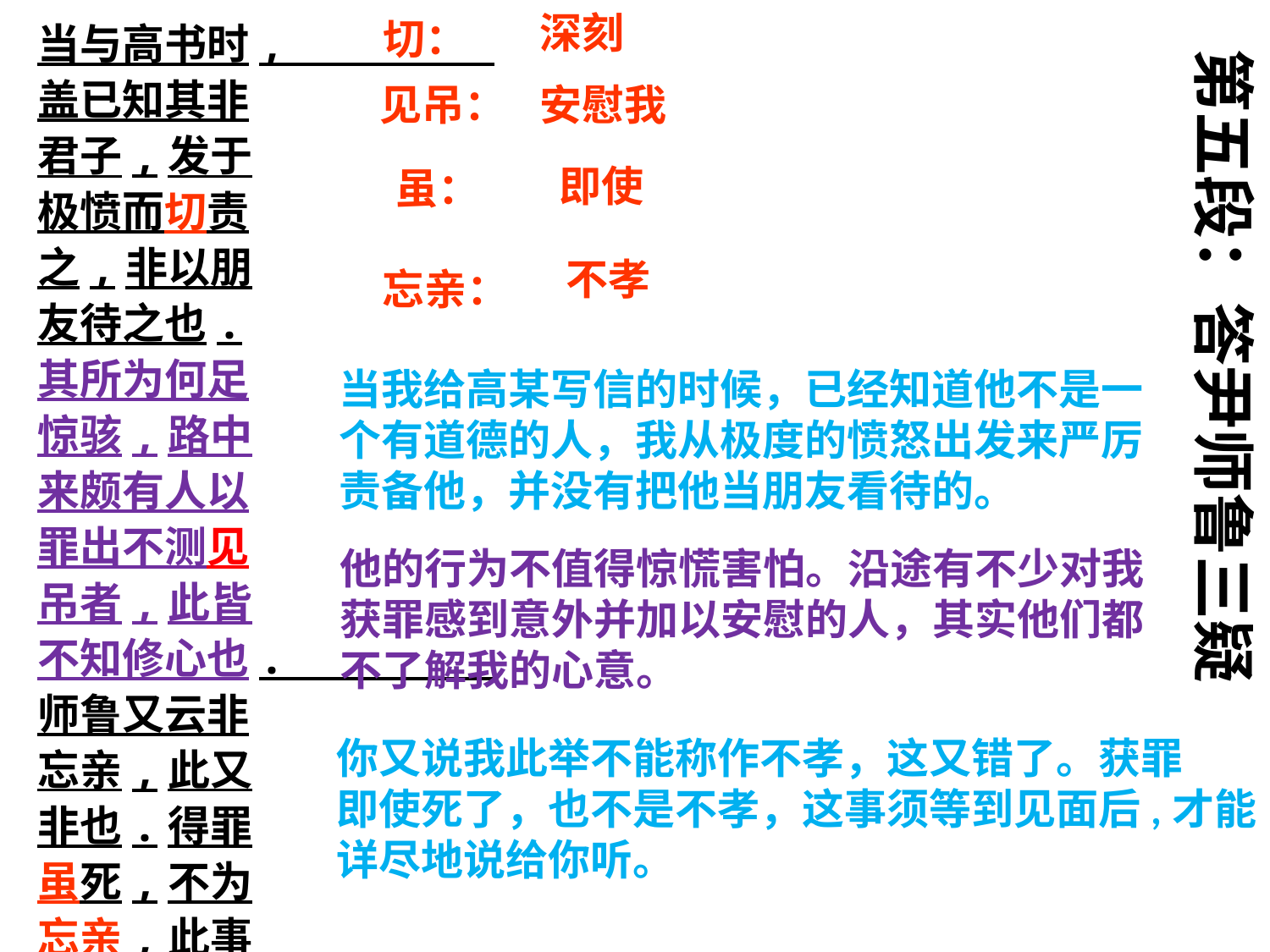

深刻
当与高书时,盖已知其非君子,发于极愤而切责之,非以朋友待之也.其所为何足惊骇,路中来颇有人以罪出不测见吊者,此皆不知修心也.师鲁又云非忘亲,此又非也.得罪虽死,不为忘亲,此事须相见，可尽其说也.
切：
第五段：答尹师鲁三疑
见吊：
安慰我
即使
虽：
不孝
忘亲：
当我给高某写信的时候，已经知道他不是一个有道德的人，我从极度的愤怒出发来严厉责备他，并没有把他当朋友看待的。
他的行为不值得惊慌害怕。沿途有不少对我获罪感到意外并加以安慰的人，其实他们都不了解我的心意。
你又说我此举不能称作不孝，这又错了。获罪
即使死了，也不是不孝，这事须等到见面后,才能详尽地说给你听。